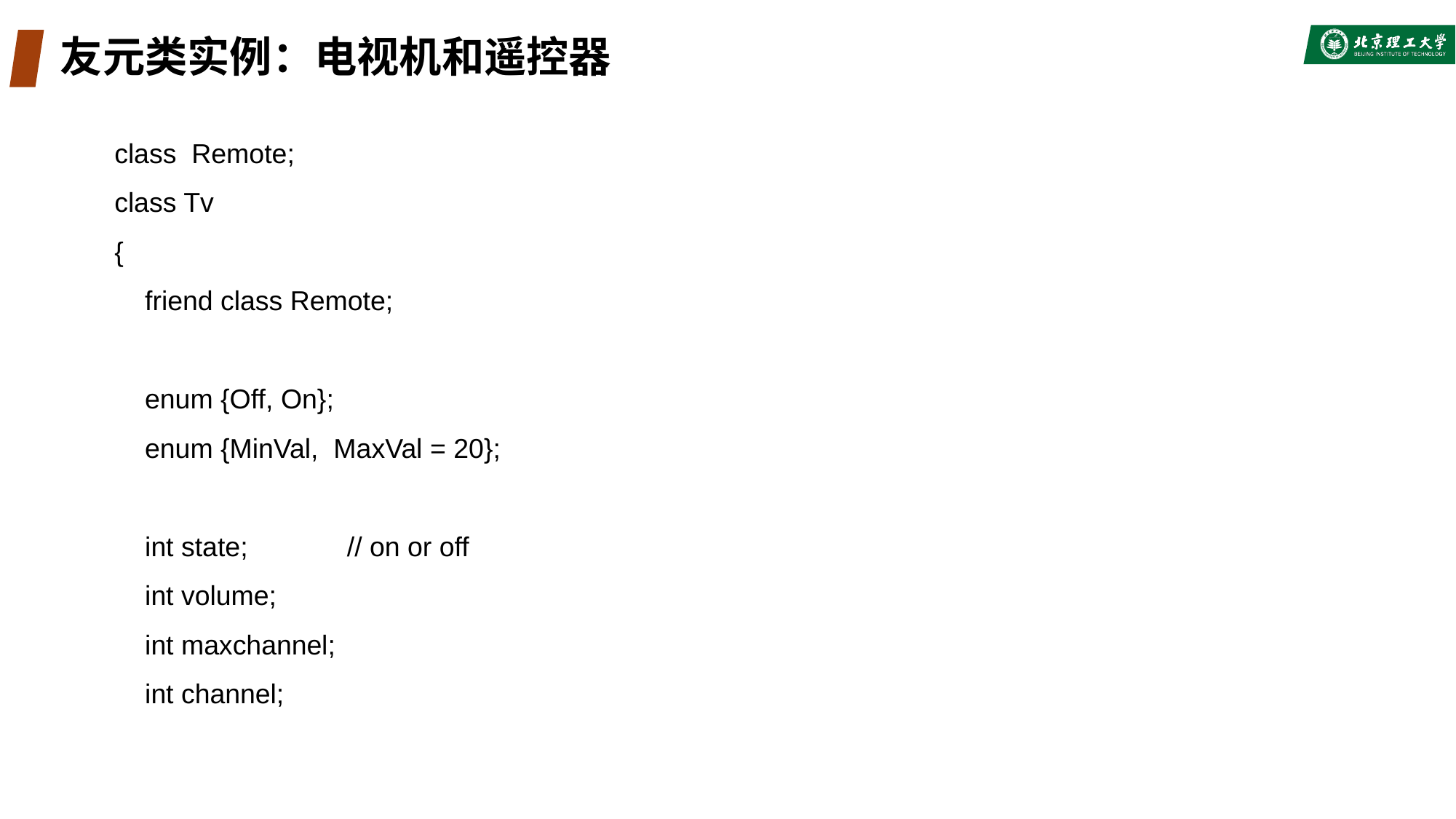

# 友元类实例：电视机和遥控器
class  Remote;
class Tv
{
    friend class Remote;

    enum {Off, On};
    enum {MinVal,  MaxVal = 20};

    int state;             // on or off
    int volume;
    int maxchannel;
    int channel;